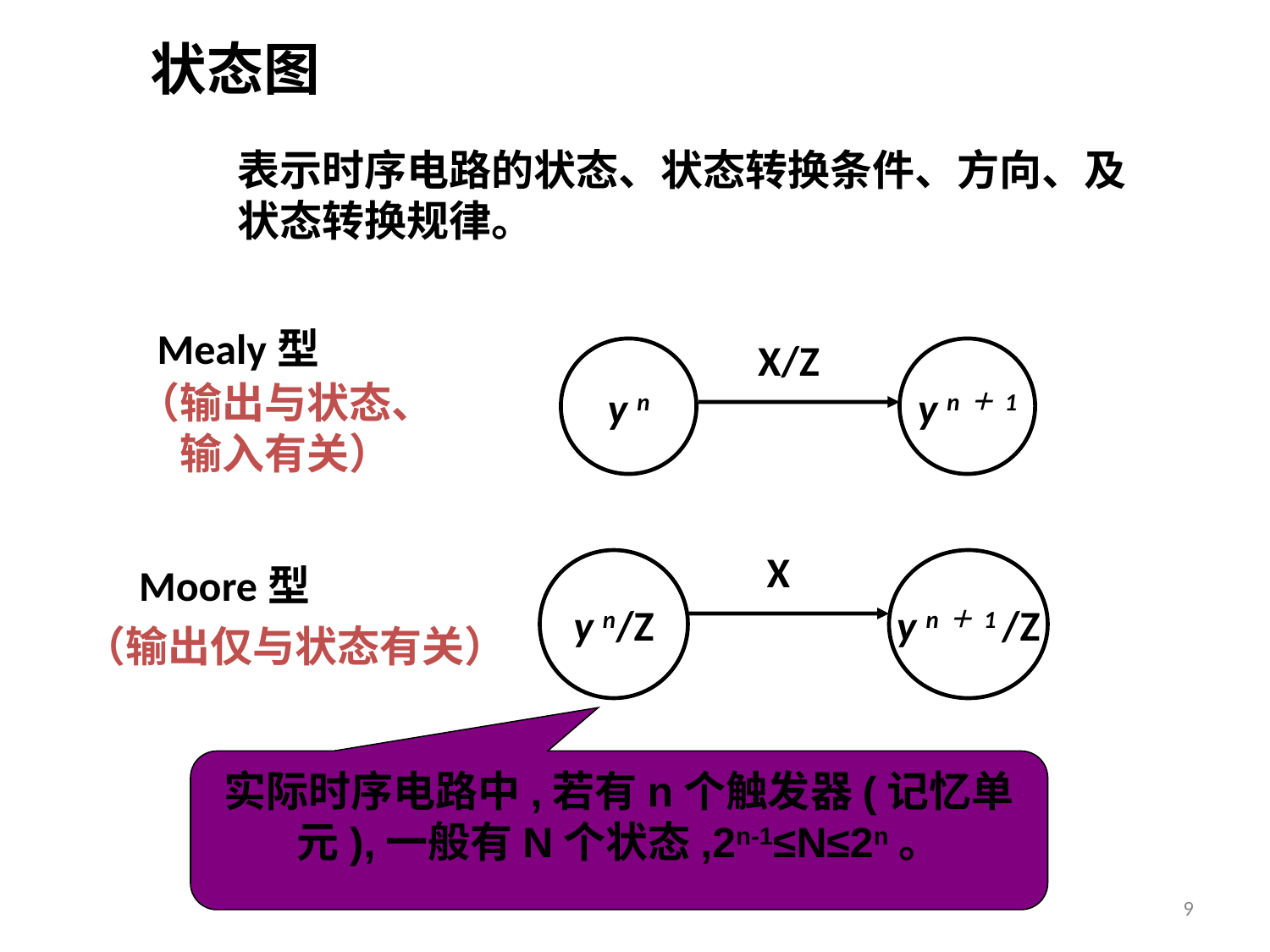

# 状态图
表示时序电路的状态、状态转换条件、方向、及
状态转换规律。
Mealy型
X/Z
y n
y n＋1
（输出与状态、
输入有关）

X
y n/Z
y n＋1 /Z

Moore型
（输出仅与状态有关）
实际时序电路中,若有n个触发器(记忆单元),一般有N个状态,2n-1≤N≤2n。
9